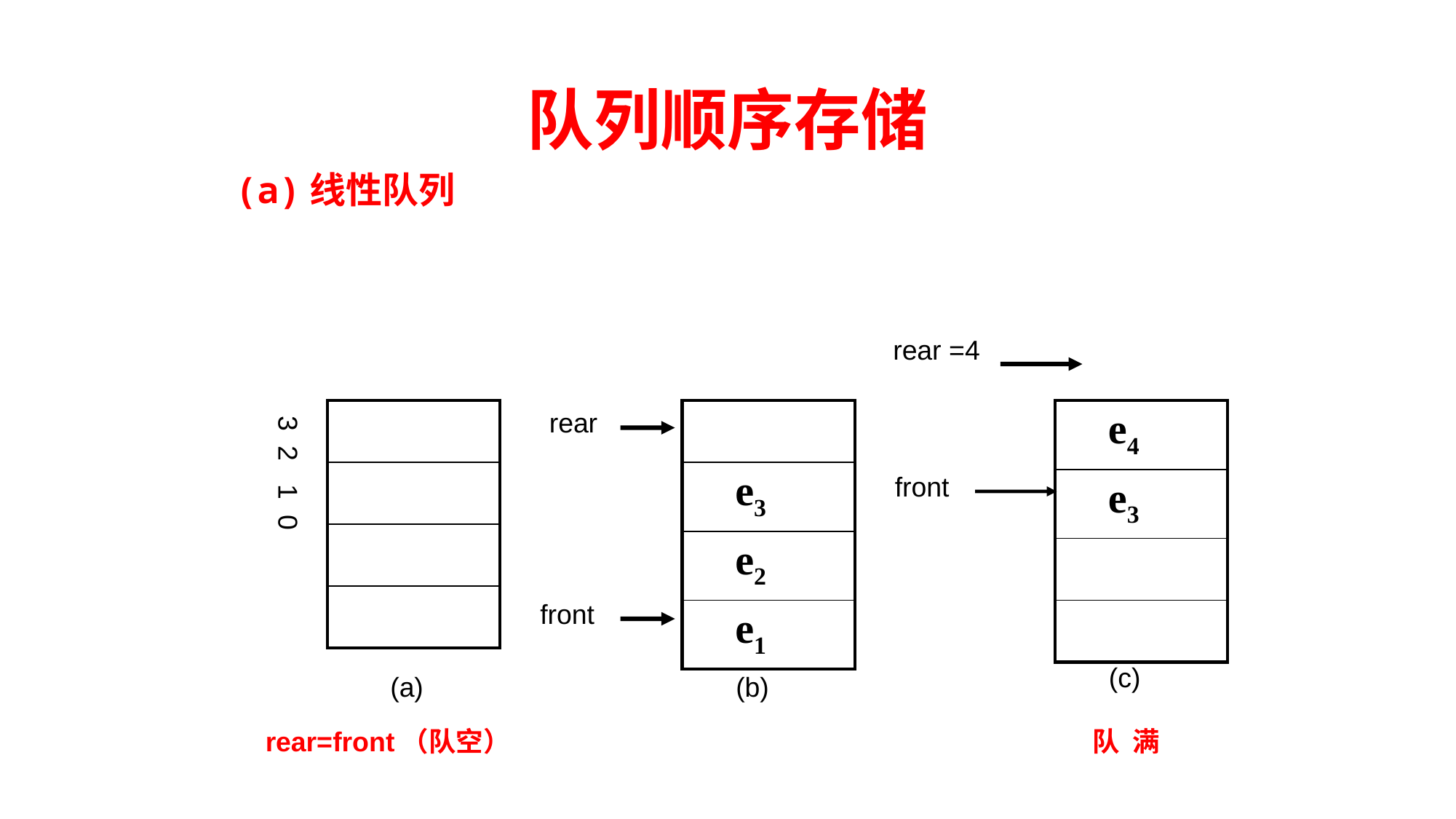

# 队列顺序存储
(a)线性队列
rear =4

   3  2   1  0
|  |
| --- |
|  |
|  |
|  |
rear
|  |
| --- |
| e3 |
| e2 |
| e1 |
| e4 |
| --- |
| e3 |
|  |
|  |

front

front

   (c)
   (a)
   (b)
rear=front（队空）
   队  满